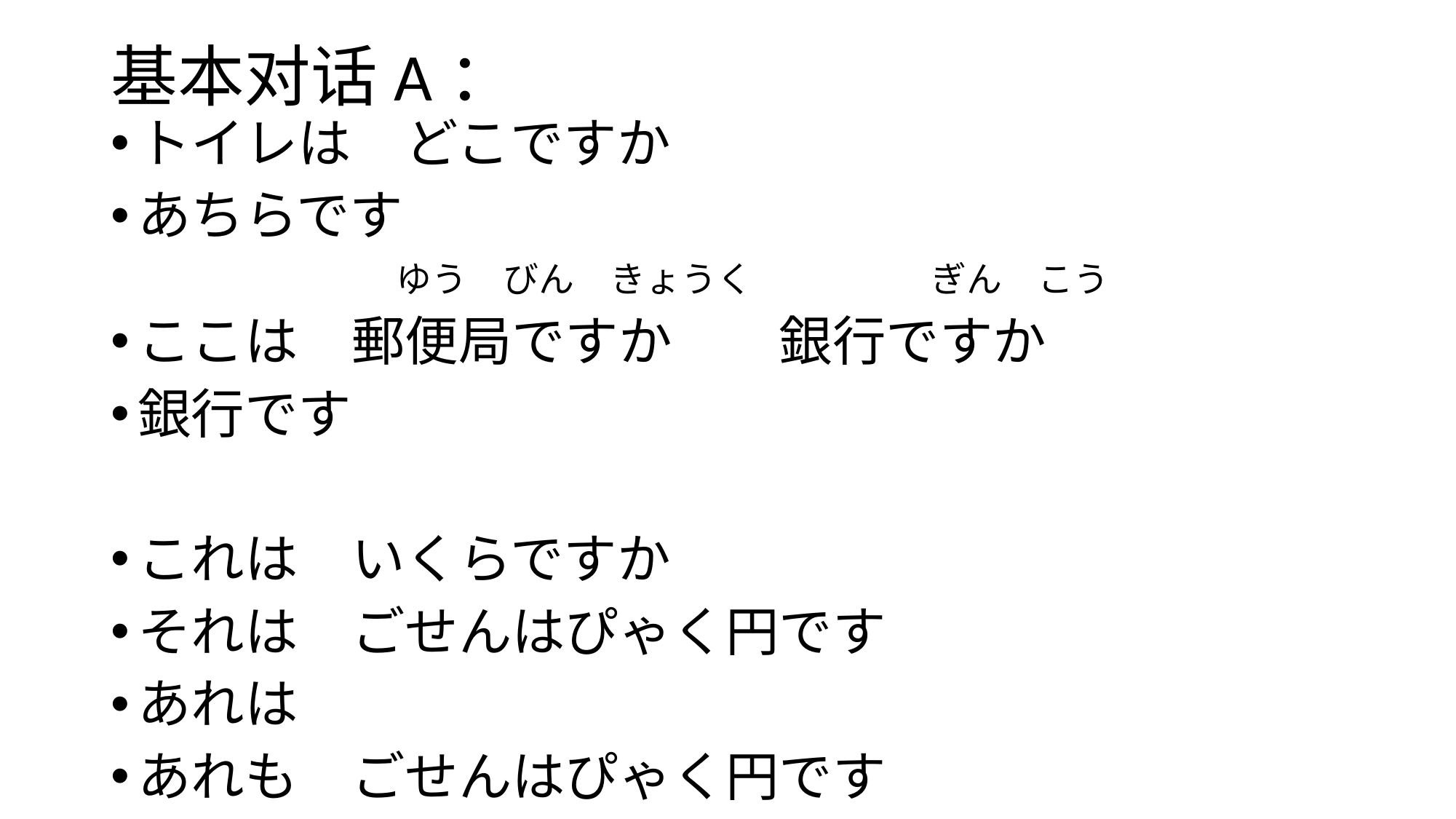

# 基本对话A：
トイレは　どこですか
あちらです
　　　　　　　　ゆう　びん　きょうく　　　　　ぎん　こう
ここは　郵便局ですか　　銀行ですか
銀行です

これは　いくらですか
それは　ごせんはぴゃく円です
あれは
あれも　ごせんはぴゃく円です